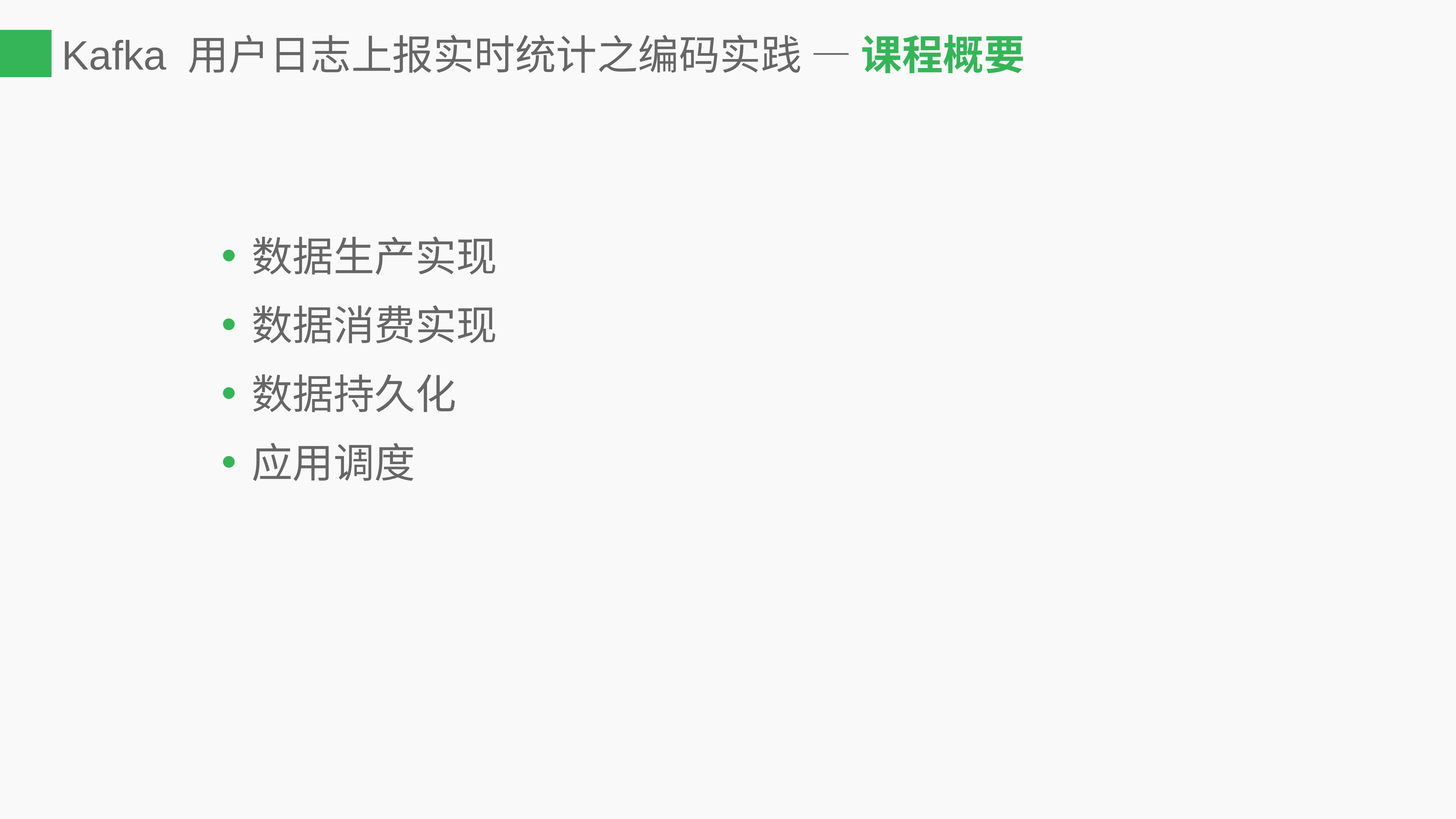

# Kafka 用户日志上报实时统计之编码实践 — 课程概要
数据生产实现
数据消费实现
数据持久化
应用调度